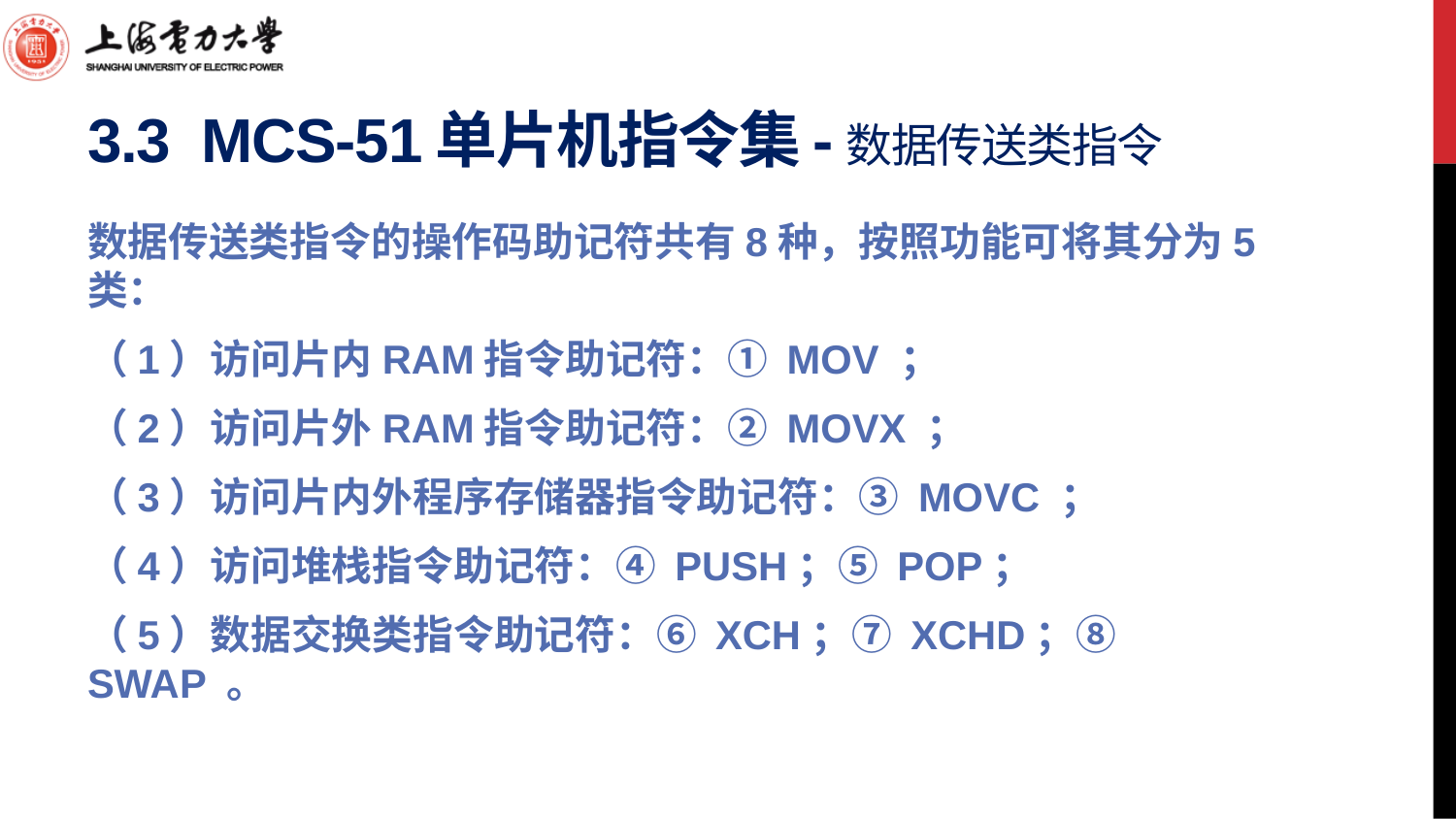

# 3.3  MCS-51单片机指令集-数据传送类指令
数据传送类指令的操作码助记符共有8种，按照功能可将其分为5类：
（1）访问片内RAM指令助记符：① MOV ；
（2）访问片外RAM指令助记符：② MOVX ；
（3）访问片内外程序存储器指令助记符：③ MOVC ；
（4）访问堆栈指令助记符：④ PUSH；⑤ POP；
（5）数据交换类指令助记符：⑥ XCH；⑦ XCHD；⑧ SWAP 。